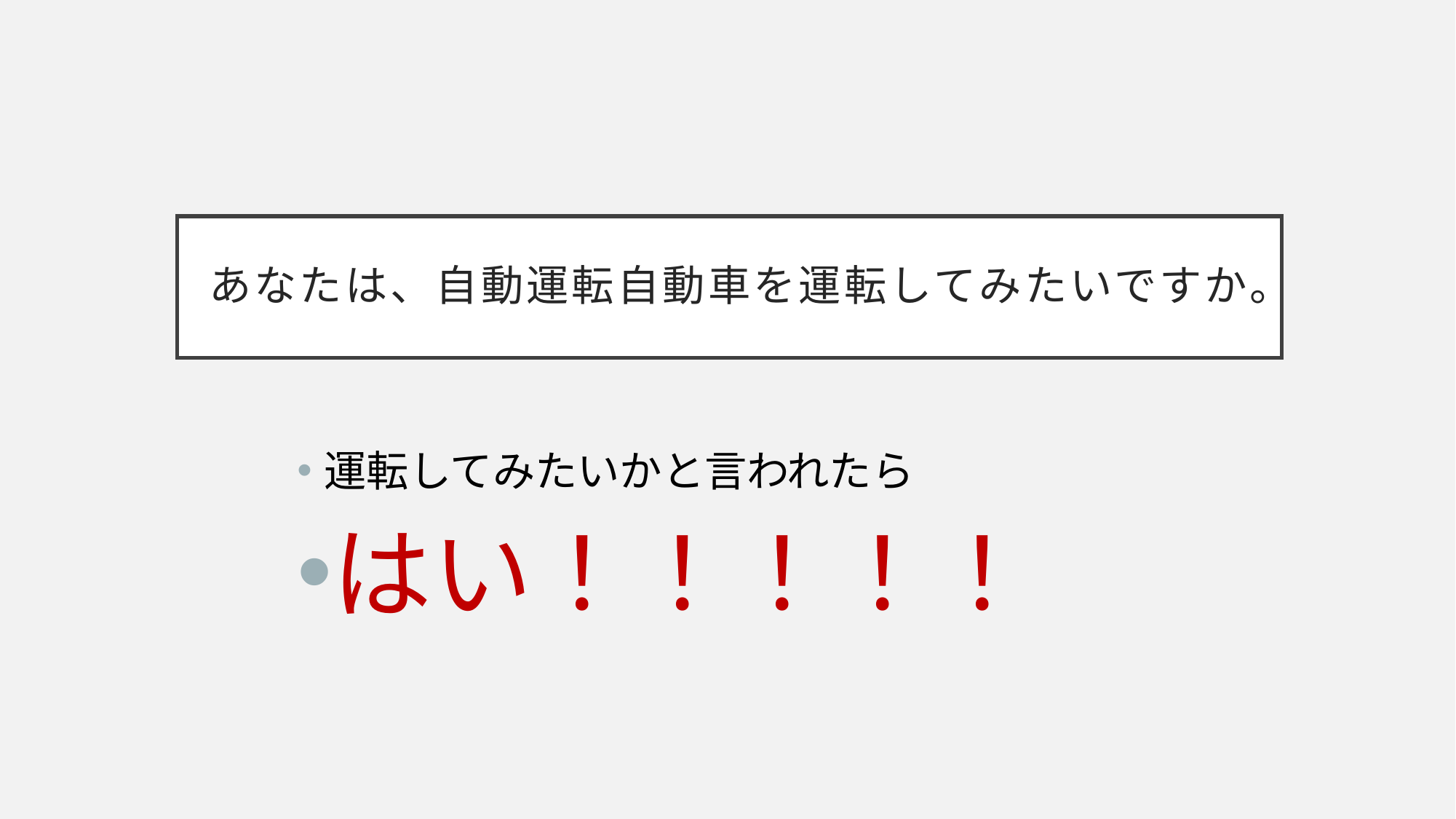

# あなたは、自動運転自動車を運転してみたいですか。
運転してみたいかと言われたら
はい！！！！！